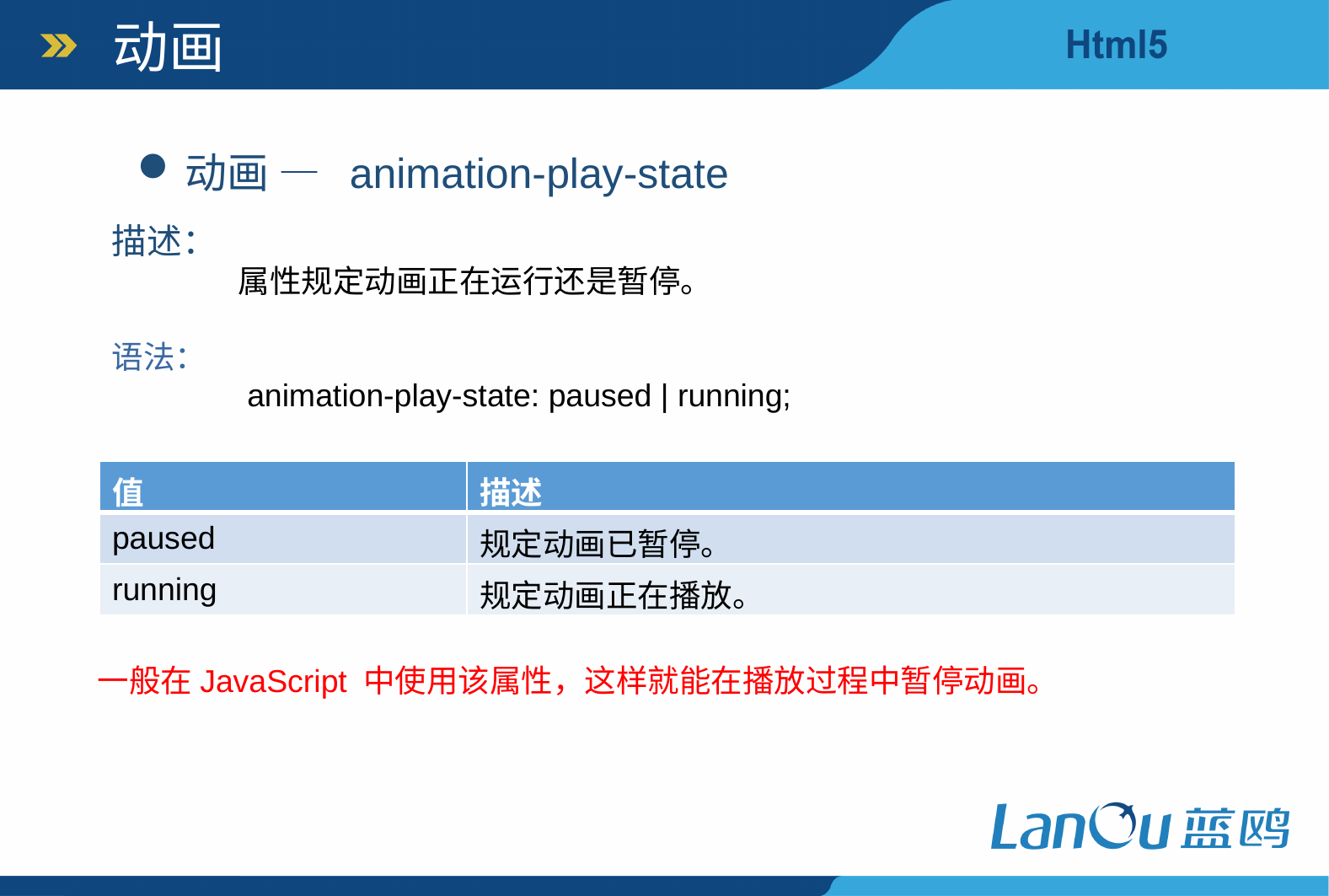

动画
动画 —  animation-play-state

描述：
	属性规定动画正在运行还是暂停。

语法：
	 animation-play-state: paused | running;
| 值 | 描述 |
| --- | --- |
| paused | 规定动画已暂停。 |
| running | 规定动画正在播放。 |
一般在JavaScript 中使用该属性，这样就能在播放过程中暂停动画。